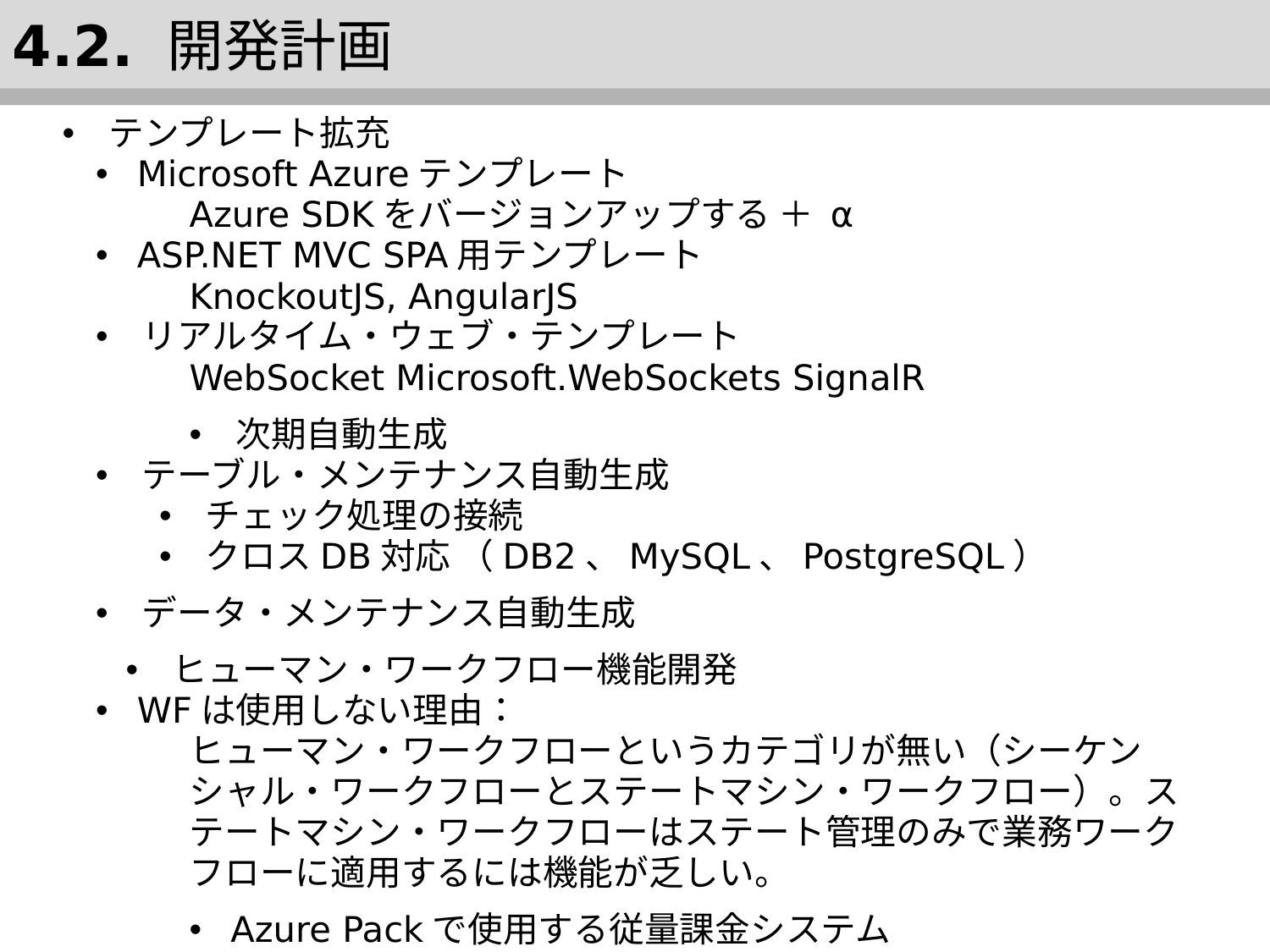

4.2. 開発計画
 テンプレート拡充
 Microsoft Azureテンプレート
Azure SDKをバージョンアップする ＋ α
 ASP.NET MVC SPA用テンプレート
KnockoutJS, AngularJS
 リアルタイム・ウェブ・テンプレート
WebSocket Microsoft.WebSockets SignalR

 次期自動生成
 テーブル・メンテナンス自動生成
 チェック処理の接続
 クロスDB対応 （DB2、MySQL、PostgreSQL）

 データ・メンテナンス自動生成

 ヒューマン・ワークフロー機能開発
 WFは使用しない理由：
ヒューマン・ワークフローというカテゴリが無い（シーケンシャル・ワークフローとステートマシン・ワークフロー）。ステートマシン・ワークフローはステート管理のみで業務ワークフローに適用するには機能が乏しい。

 Azure Packで使用する従量課金システム